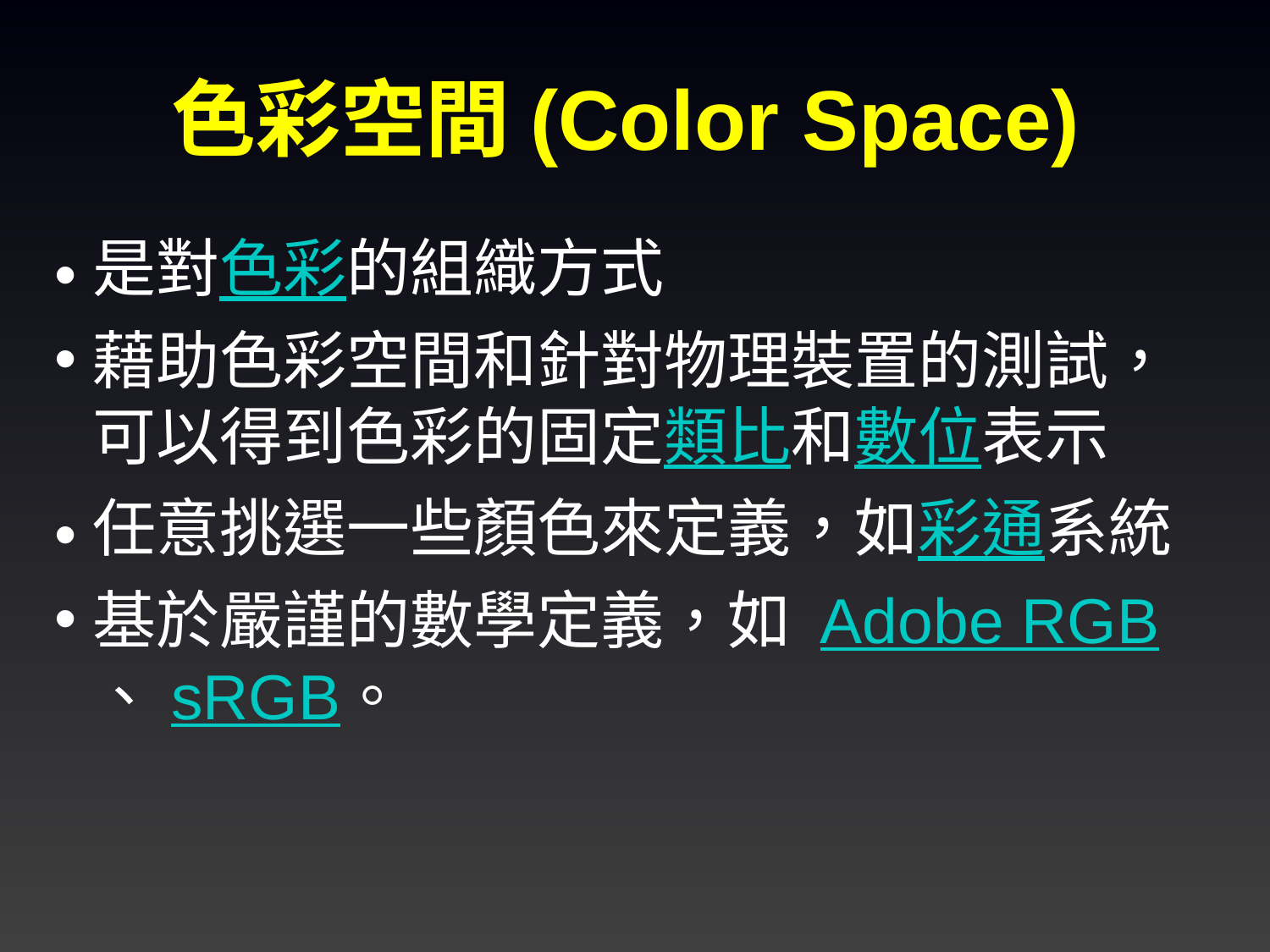

色彩空間(Color Space)
是對色彩的組織方式
藉助色彩空間和針對物理裝置的測試，可以得到色彩的固定類比和數位表示
任意挑選一些顏色來定義，如彩通系統
基於嚴謹的數學定義，如 Adobe RGB、sRGB。